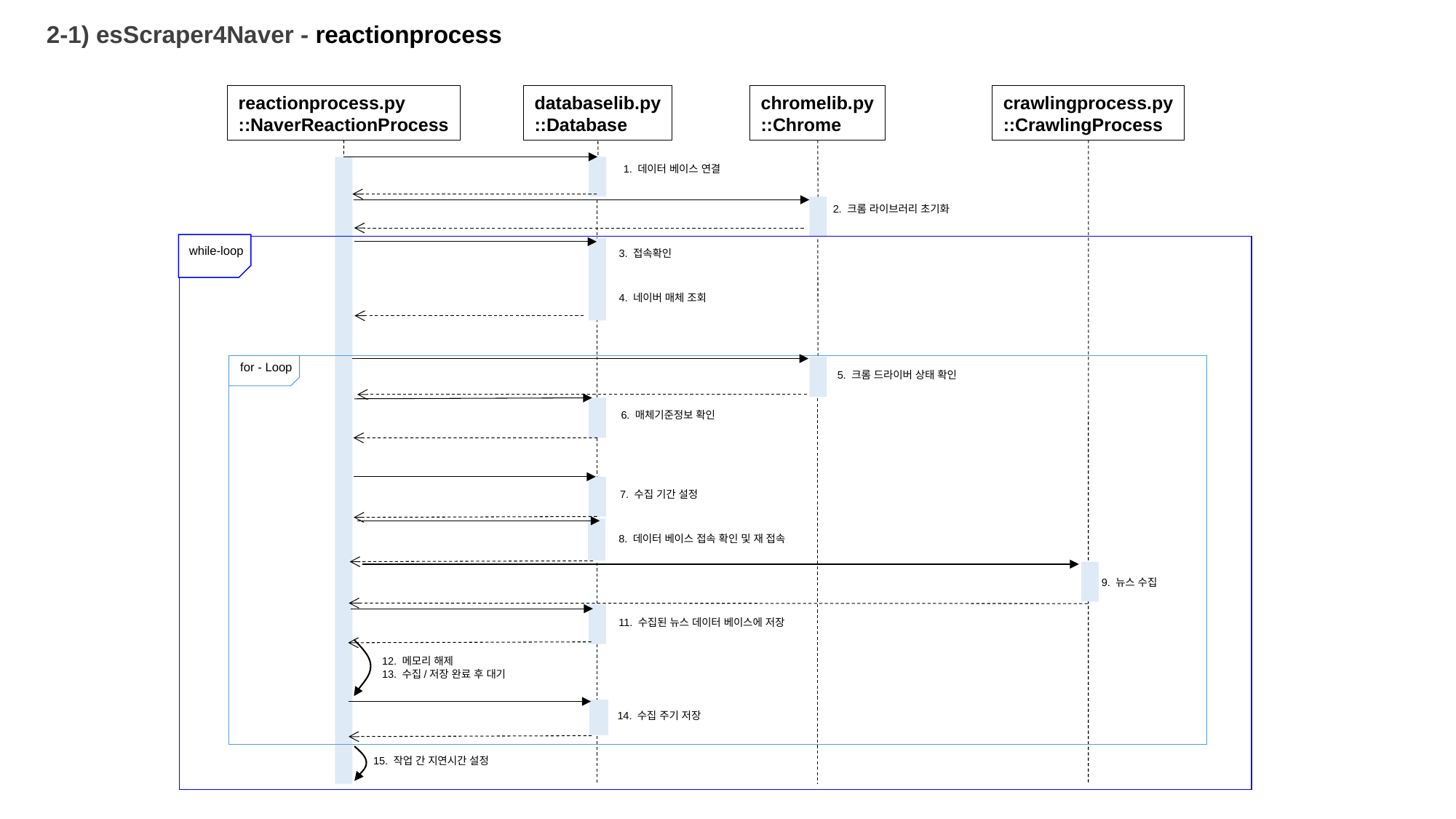

2-1) esScraper4Naver - reactionprocess
crawlingprocess.py
::CrawlingProcess
databaselib.py
::Database
chromelib.py
::Chrome
reactionprocess.py
::NaverReactionProcess

1. 데이터 베이스 연결

2. 크롬 라이브러리 초기화

while-loop

3. 접속확인
4. 네이버 매체 조회
for - Loop

5. 크롬 드라이버 상태 확인

6. 매체기준정보 확인

7. 수집 기간 설정

8. 데이터 베이스 접속 확인 및 재 접속

9. 뉴스 수집

11. 수집된 뉴스 데이터 베이스에 저장

12. 메모리 해제
13. 수집/저장 완료 후 대기

14. 수집 주기 저장

15. 작업 간 지연시간 설정